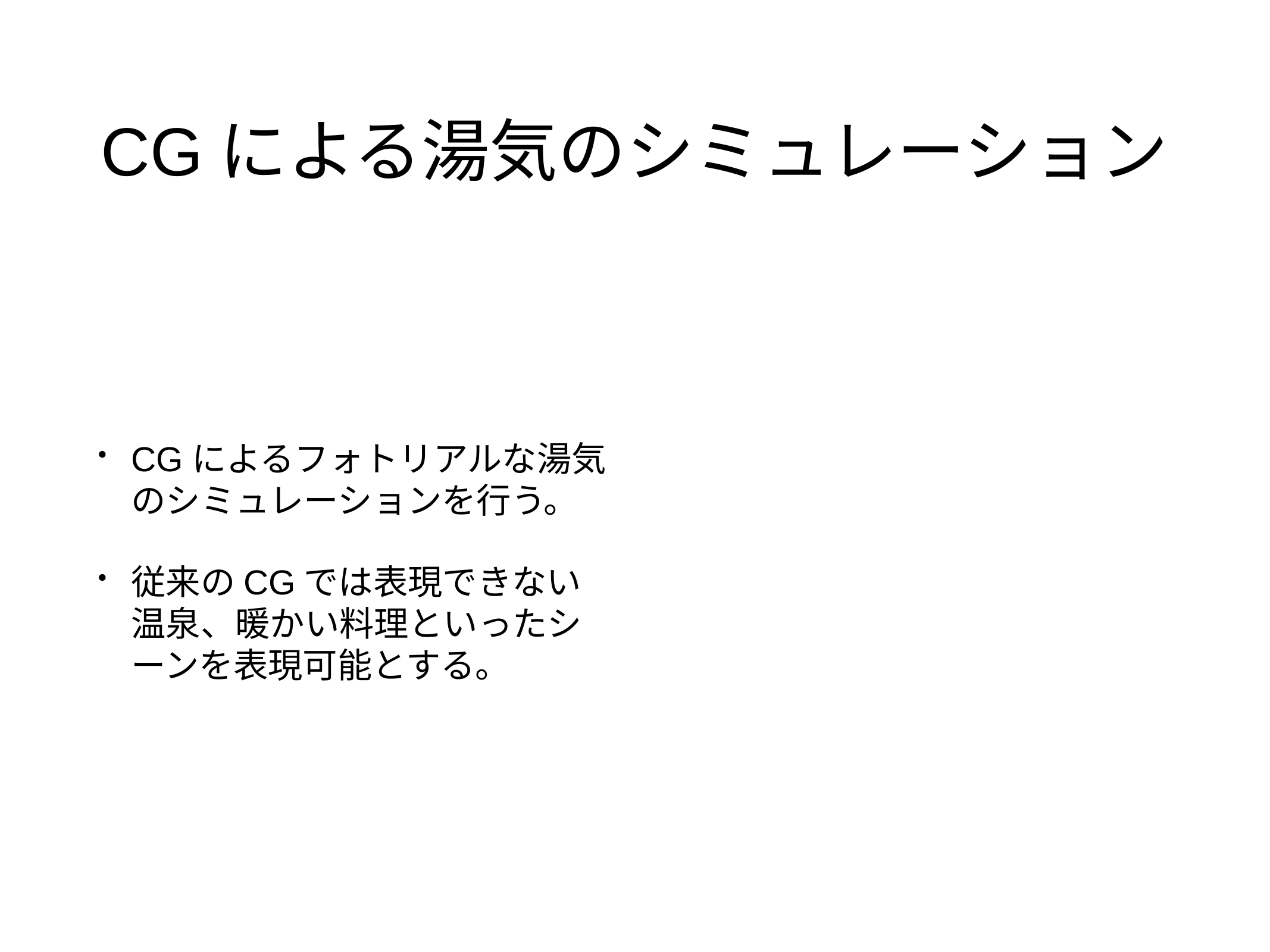

# CGによる湯気のシミュレーション
CGによるフォトリアルな湯気のシミュレーションを行う。
従来のCGでは表現できない温泉、暖かい料理といったシーンを表現可能とする。